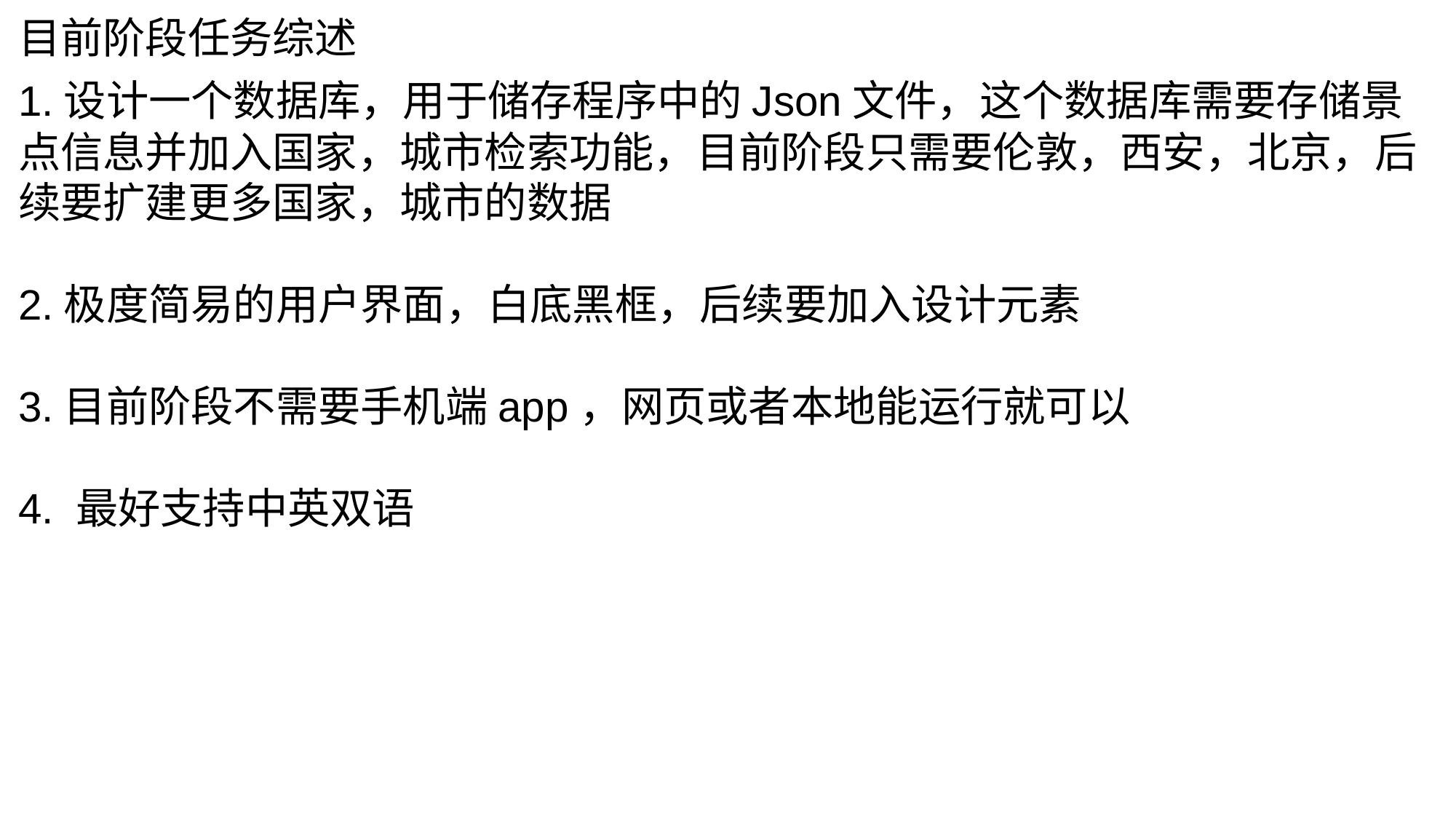

目前阶段任务综述
1.设计一个数据库，用于储存程序中的Json文件，这个数据库需要存储景点信息并加入国家，城市检索功能，目前阶段只需要伦敦，西安，北京，后续要扩建更多国家，城市的数据

2.极度简易的用户界面，白底黑框，后续要加入设计元素

3.目前阶段不需要手机端app，网页或者本地能运行就可以

4. 最好支持中英双语